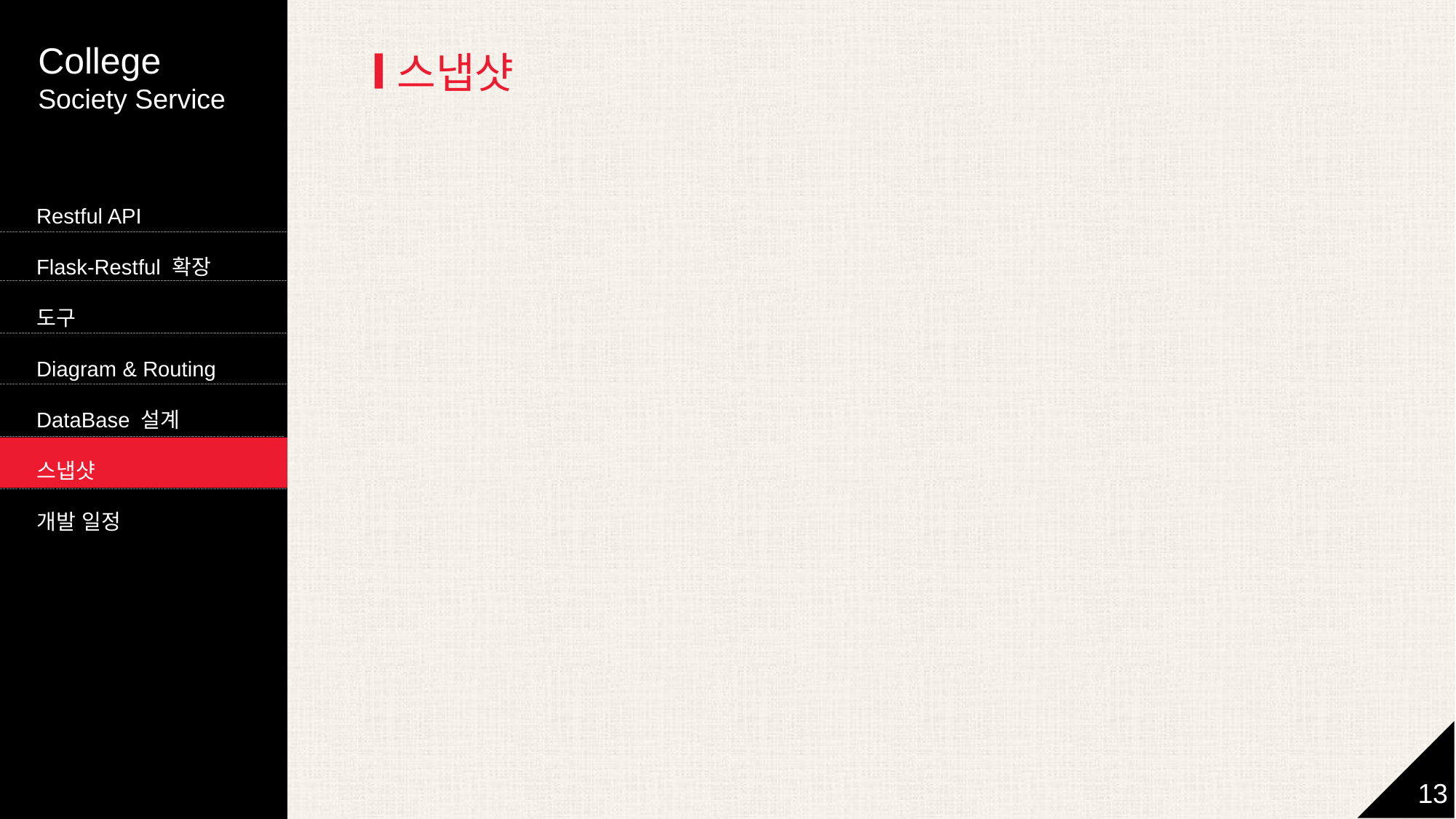

College
Society Service
스냅샷

Restful API
Flask-Restful 확장
도구
Diagram & Routing
DataBase 설계
스냅샷
개발 일정

13